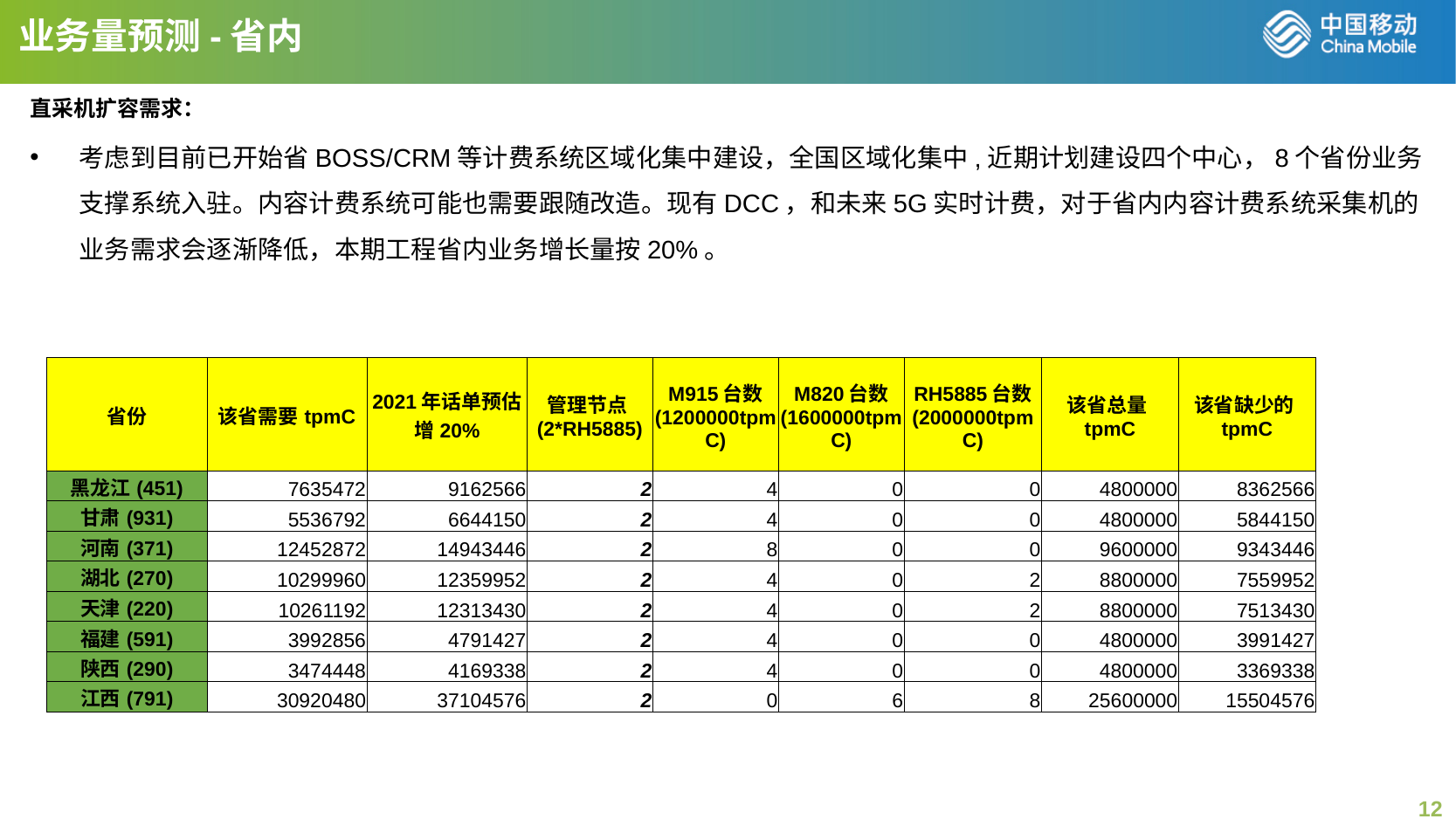

# 业务量预测-省内
直采机扩容需求：
考虑到目前已开始省BOSS/CRM等计费系统区域化集中建设，全国区域化集中,近期计划建设四个中心，8个省份业务支撑系统入驻。内容计费系统可能也需要跟随改造。现有DCC，和未来5G实时计费，对于省内内容计费系统采集机的业务需求会逐渐降低，本期工程省内业务增长量按20%。

| 省份 | 该省需要tpmC | 2021年话单预估增20% | 管理节点(2\*RH5885) | M915台数 (1200000tpmC) | M820台数 (1600000tpmC) | RH5885台数 (2000000tpmC) | 该省总量tpmC | 该省缺少的tpmC |
| --- | --- | --- | --- | --- | --- | --- | --- | --- |
| 黑龙江(451) | 7635472 | 9162566 | 2 | 4 | 0 | 0 | 4800000 | 8362566 |
| 甘肃(931) | 5536792 | 6644150 | 2 | 4 | 0 | 0 | 4800000 | 5844150 |
| 河南(371) | 12452872 | 14943446 | 2 | 8 | 0 | 0 | 9600000 | 9343446 |
| 湖北(270) | 10299960 | 12359952 | 2 | 4 | 0 | 2 | 8800000 | 7559952 |
| 天津(220) | 10261192 | 12313430 | 2 | 4 | 0 | 2 | 8800000 | 7513430 |
| 福建(591) | 3992856 | 4791427 | 2 | 4 | 0 | 0 | 4800000 | 3991427 |
| 陕西(290) | 3474448 | 4169338 | 2 | 4 | 0 | 0 | 4800000 | 3369338 |
| 江西(791) | 30920480 | 37104576 | 2 | 0 | 6 | 8 | 25600000 | 15504576 |